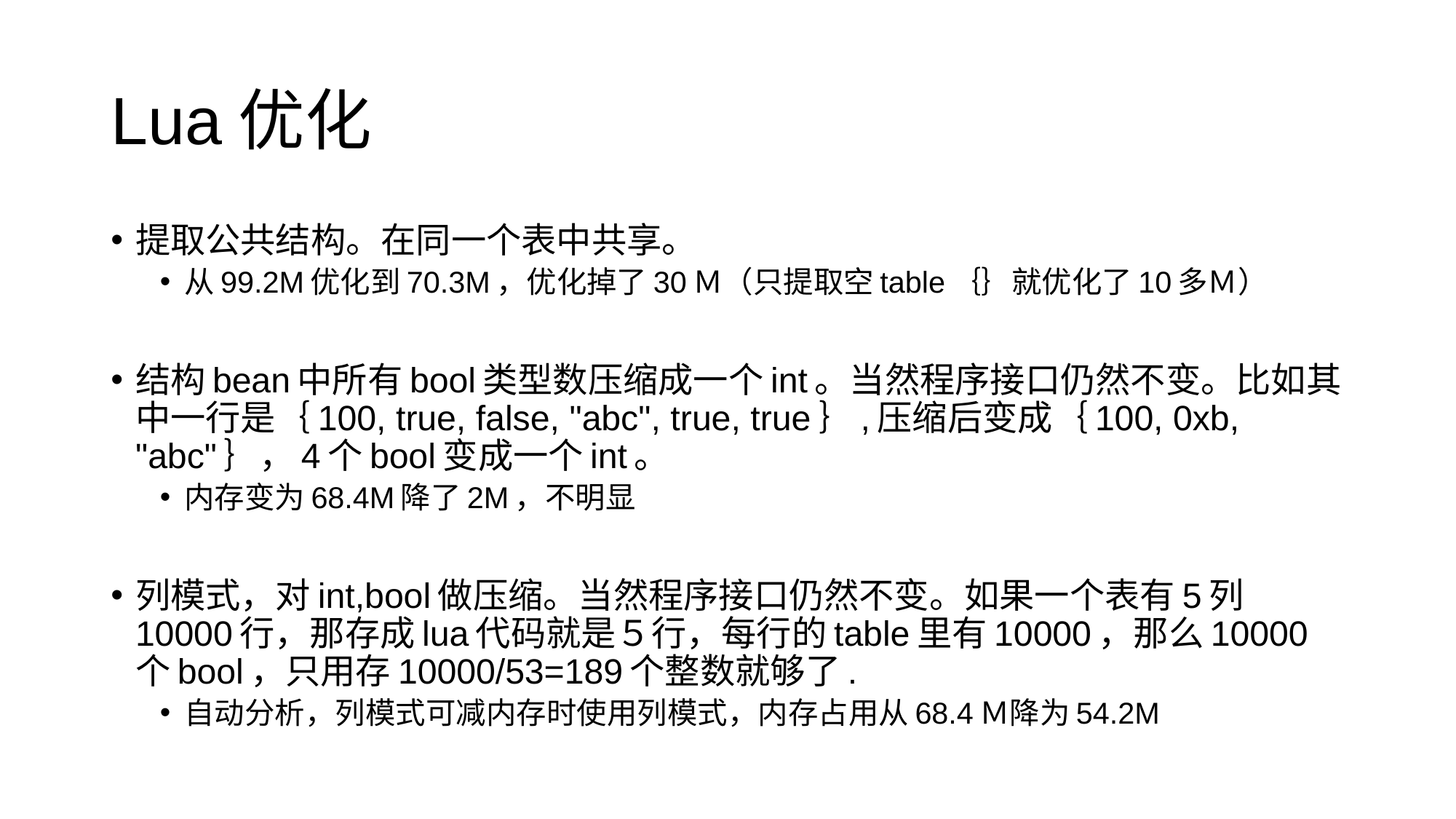

# Lua优化
提取公共结构。在同一个表中共享。
从99.2M优化到70.3M，优化掉了30Ｍ（只提取空table｛｝就优化了10多Ｍ）

结构bean中所有bool类型数压缩成一个int。当然程序接口仍然不变。比如其中一行是｛100, true, false, "abc", true, true｝,压缩后变成｛100, 0xb, "abc"｝，4个bool变成一个int。
内存变为68.4M降了2M，不明显

列模式，对int,bool做压缩。当然程序接口仍然不变。如果一个表有5列10000行，那存成lua代码就是５行，每行的table里有10000，那么10000个bool，只用存10000/53=189个整数就够了.
自动分析，列模式可减内存时使用列模式，内存占用从68.4Ｍ降为54.2M